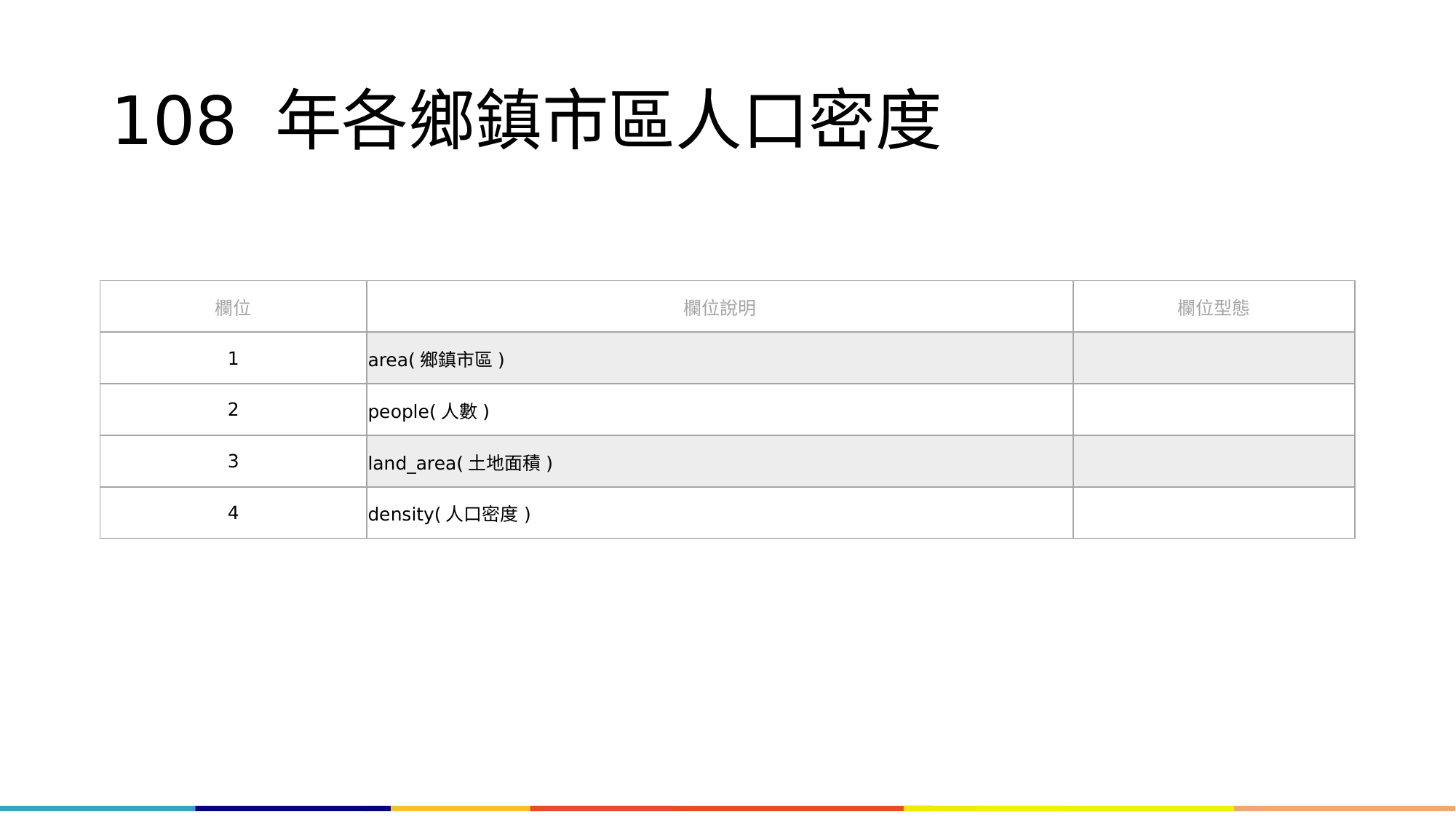

# 108 年各鄉鎮市區人口密度
| 欄位 | 欄位說明 | 欄位型態 |
| --- | --- | --- |
| 1 | area(鄉鎮市區) |  |
| 2 | people(人數) |  |
| 3 | land\_area(土地面積) |  |
| 4 | density(人口密度) |  |